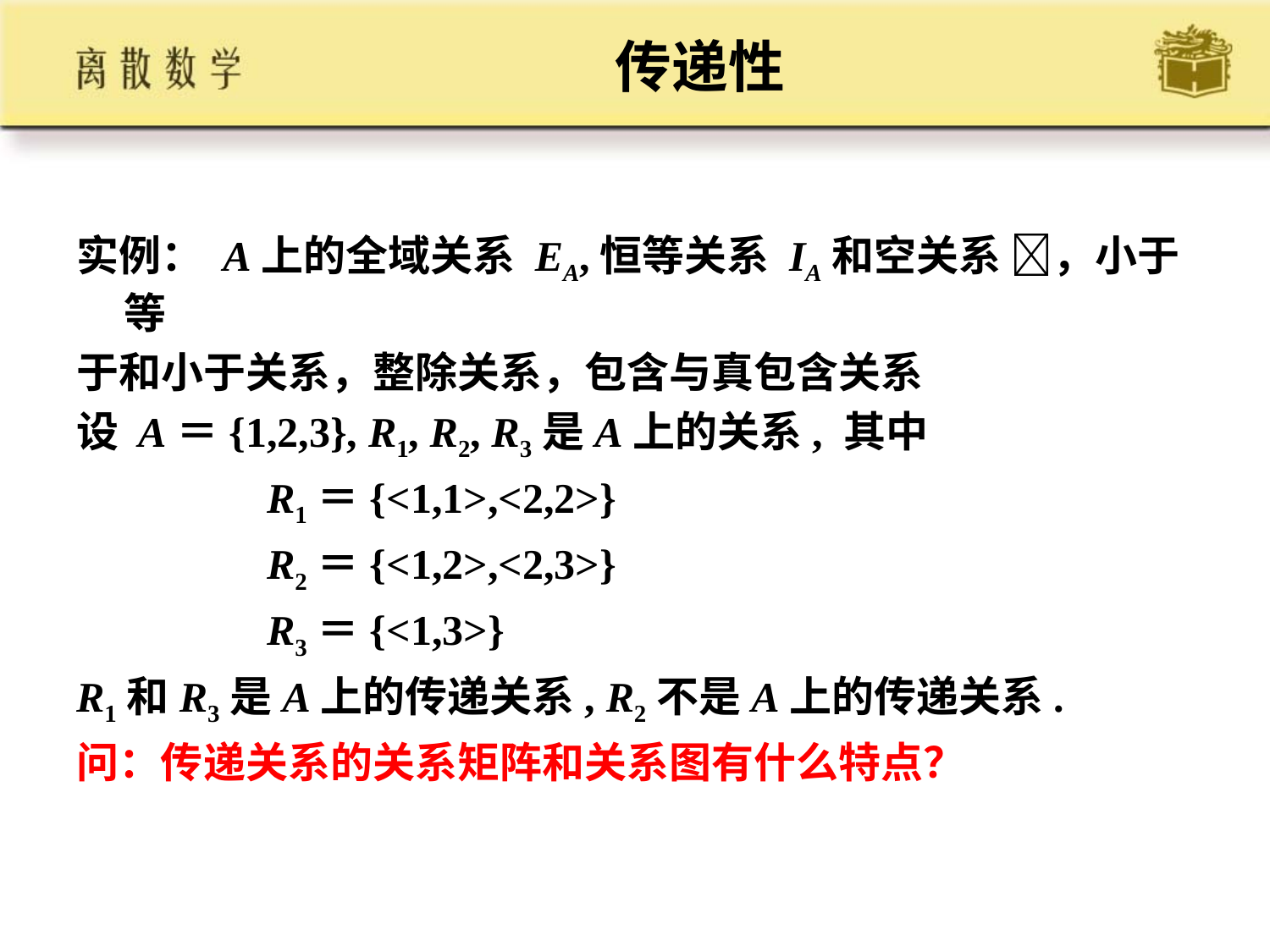

# 传递性
实例： A上的全域关系 EA,恒等关系 IA和空关系 ∅，小于等
于和小于关系，整除关系，包含与真包含关系
设 A＝{1,2,3}, R1, R2, R3是A上的关系, 其中
                  R1＝{<1,1>,<2,2>}
                  R2＝{<1,2>,<2,3>}
                  R3＝{<1,3>}
R1和R3是A上的传递关系, R2不是A上的传递关系.
问：传递关系的关系矩阵和关系图有什么特点？
46